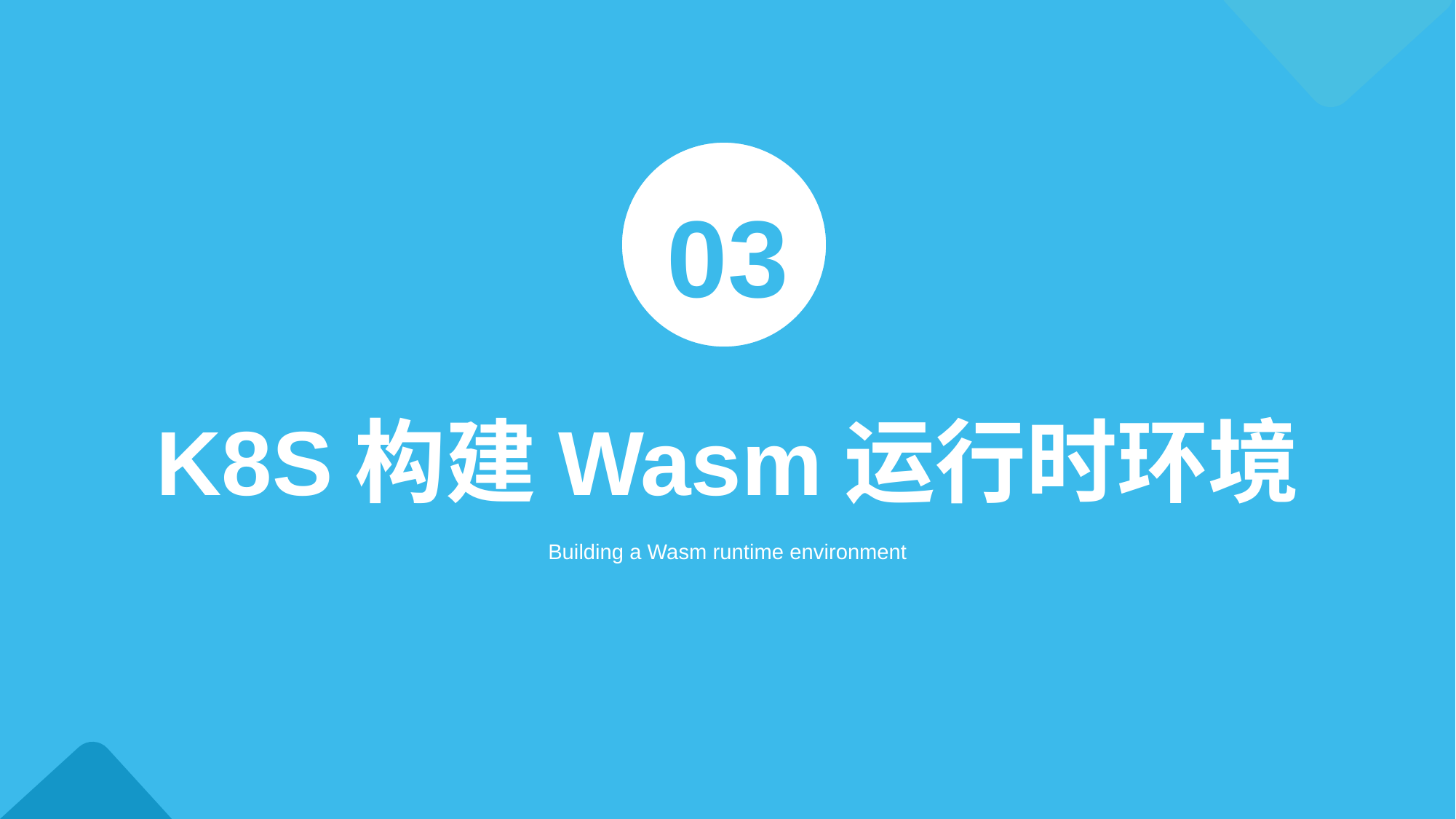

Kubernetes平台介绍
03

K8S构建Wasm运行时环境
Building a Wasm runtime environment